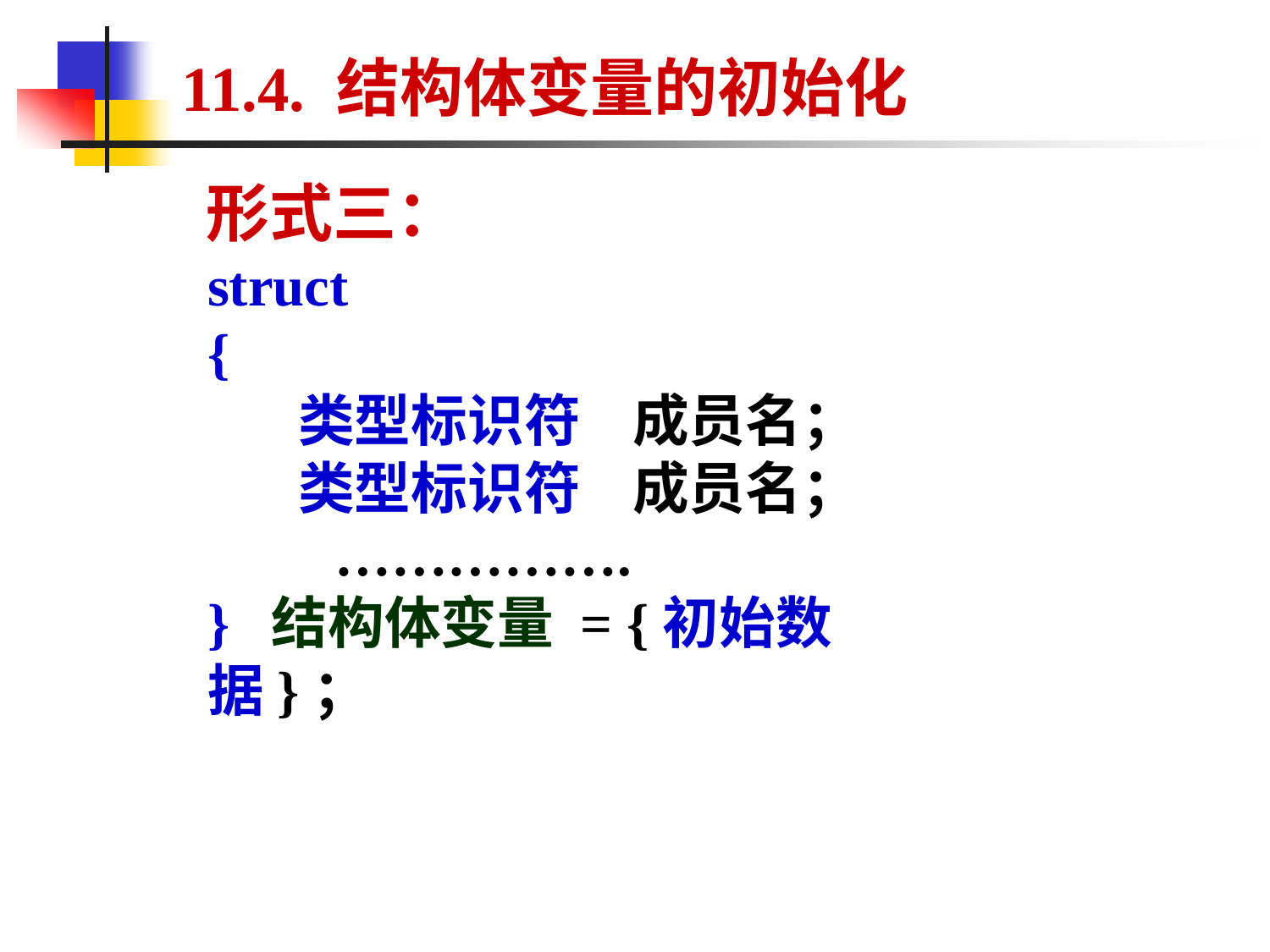

11.4. 结构体变量的初始化
形式三：
struct
{
      类型标识符    成员名；
      类型标识符    成员名；
         …………….
}  结构体变量 = {初始数据}；